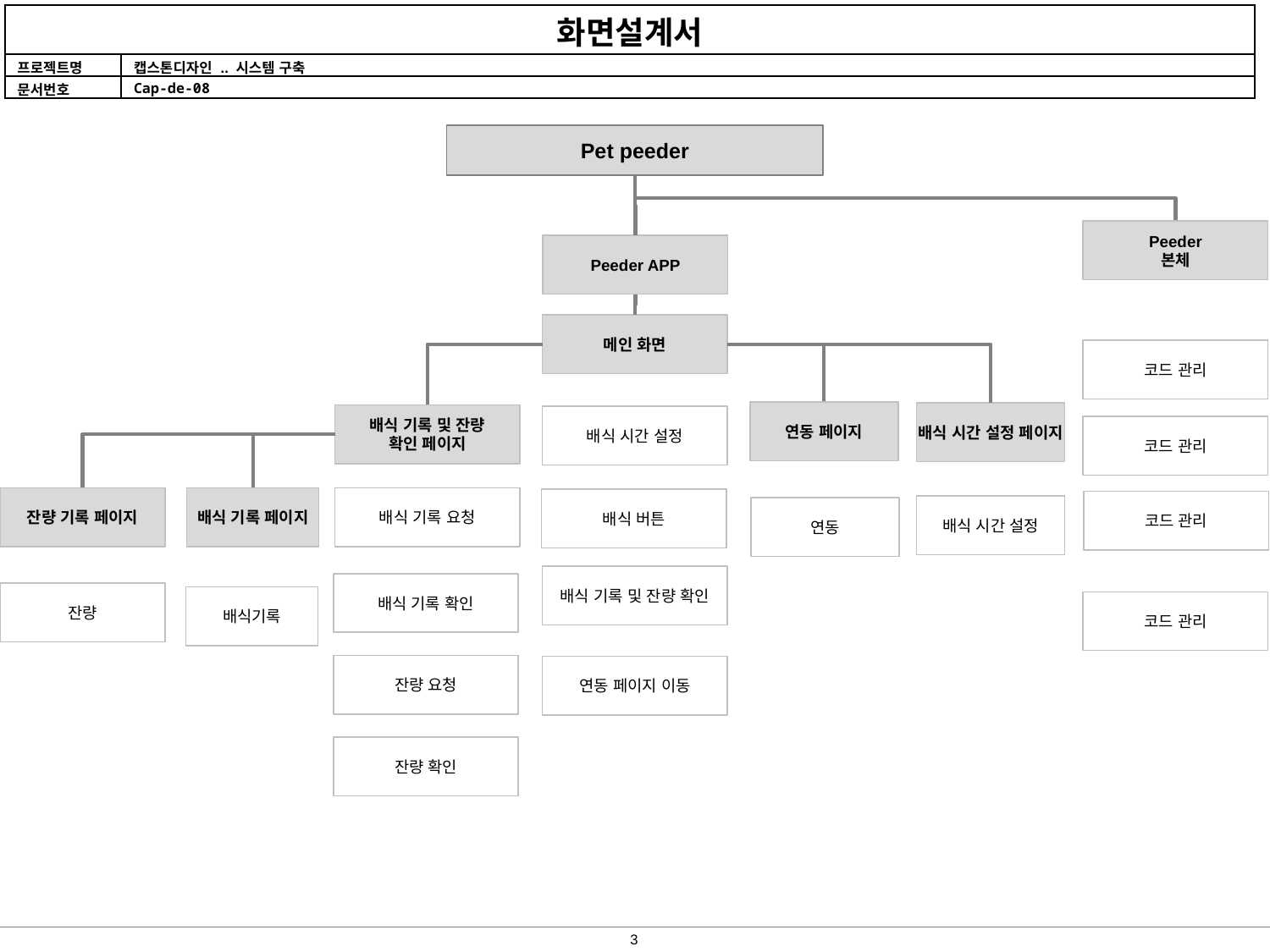

Pet peeder
Peeder
본체
Peeder APP
메인 화면
코드 관리
연동 페이지
배식 시간 설정 페이지
배식 기록 및 잔량
확인 페이지
배식 시간 설정
코드 관리
잔량 기록 페이지
배식 기록 페이지
배식 기록 요청
배식 버튼
코드 관리
배식 시간 설정
연동
배식 기록 및 잔량 확인
배식 기록 확인
잔량
배식기록
코드 관리
잔량 요청
연동 페이지 이동
잔량 확인